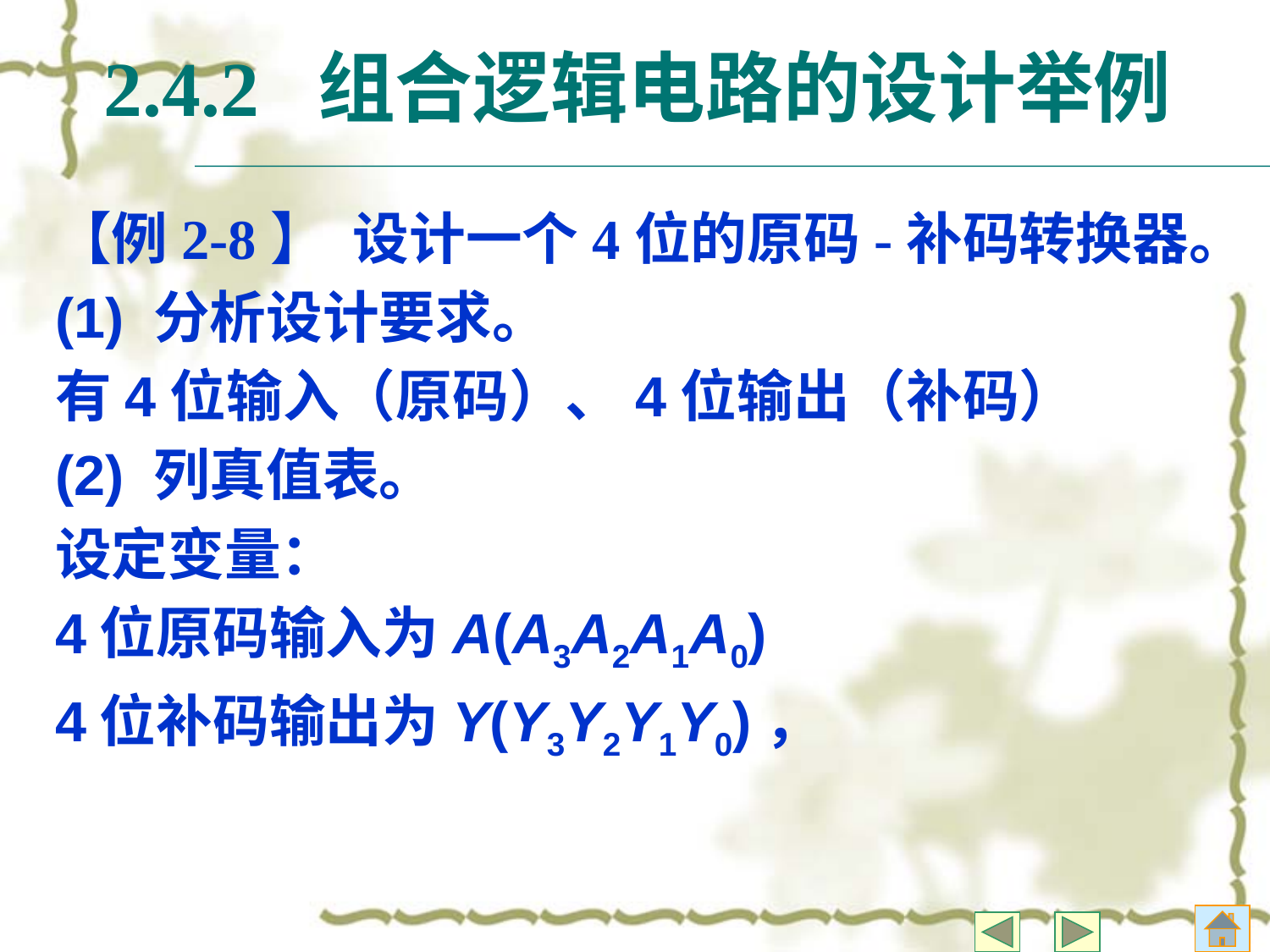

# 2.4.2  组合逻辑电路的设计举例
【例2-8】  设计一个4位的原码-补码转换器。
(1) 分析设计要求。
有4位输入（原码）、4位输出（补码）
(2) 列真值表。
设定变量：
4位原码输入为A(A3A2A1A0)
4位补码输出为Y(Y3Y2Y1Y0)，